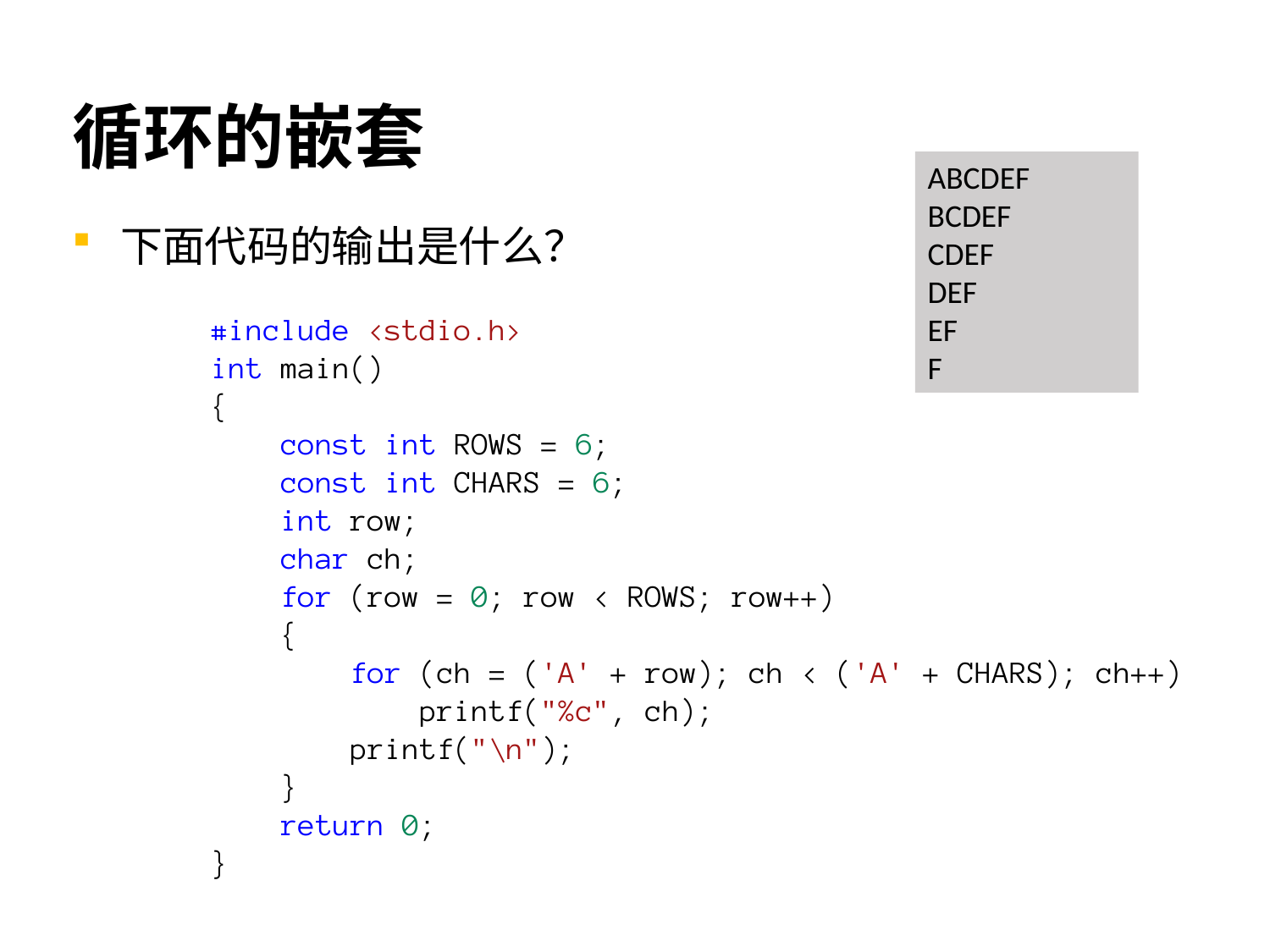

# 循环的嵌套
ABCDEF
BCDEF
CDEF
DEF
EF
F
下面代码的输出是什么？
#include <stdio.h>
int main()
{
    const int ROWS = 6;
    const int CHARS = 6;
    int row;
    char ch;
    for (row = 0; row < ROWS; row++)
    {
        for (ch = ('A' + row); ch < ('A' + CHARS); ch++)
            printf("%c", ch);
        printf("\n");
    }
    return 0;
}